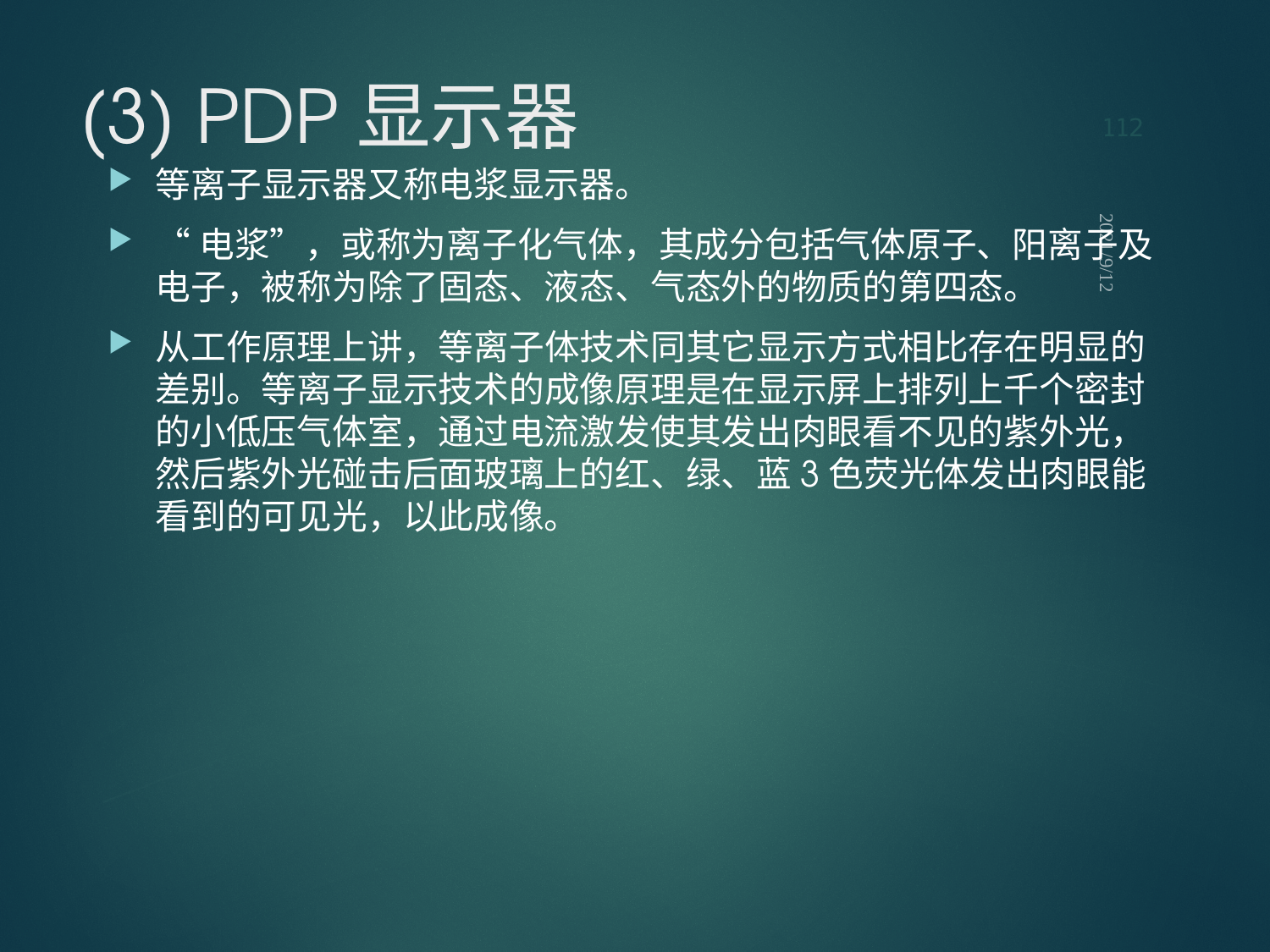

112
# (3) PDP显示器
等离子显示器又称电浆显示器。
“电浆”，或称为离子化气体，其成分包括气体原子、阳离子及电子，被称为除了固态、液态、气态外的物质的第四态。
从工作原理上讲，等离子体技术同其它显示方式相比存在明显的差别。等离子显示技术的成像原理是在显示屏上排列上千个密封的小低压气体室，通过电流激发使其发出肉眼看不见的紫外光，然后紫外光碰击后面玻璃上的红、绿、蓝3色荧光体发出肉眼能看到的可见光，以此成像。
2021/9/12